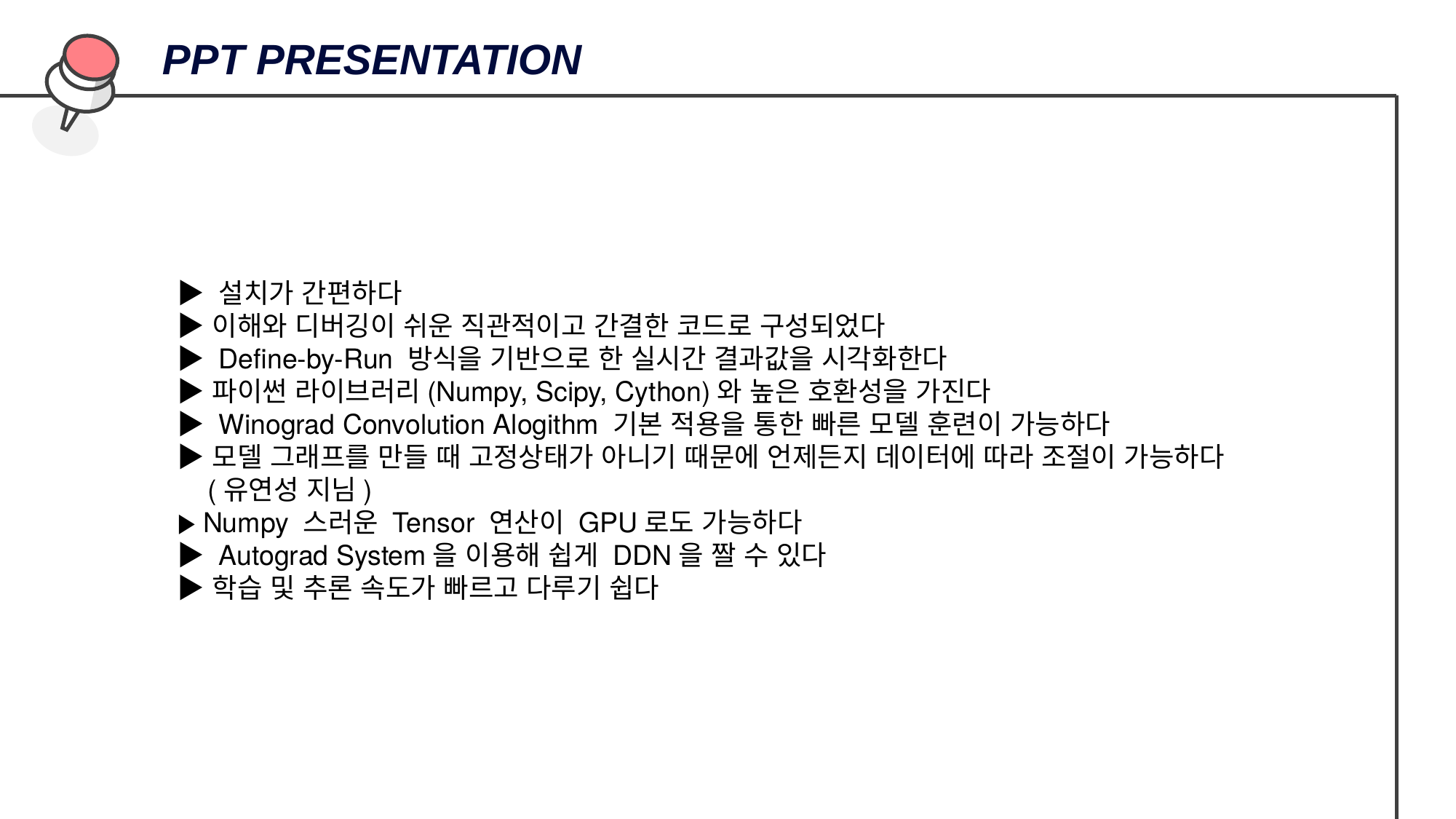

PPT PRESENTATION

  ▶ 설치가 간편하다
  ▶ 이해와 디버깅이 쉬운 직관적이고 간결한 코드로 구성되었다
  ▶ Define-by-Run 방식을 기반으로 한 실시간 결과값을 시각화한다
  ▶ 파이썬 라이브러리(Numpy, Scipy, Cython)와 높은 호환성을 가진다
  ▶ Winograd Convolution Alogithm 기본 적용을 통한 빠른 모델 훈련이 가능하다
  ▶ 모델 그래프를 만들 때 고정상태가 아니기 때문에 언제든지 데이터에 따라 조절이 가능하다
      (유연성 지님)
  ▶ Numpy 스러운 Tensor 연산이 GPU로도 가능하다
  ▶ Autograd System을 이용해 쉽게 DDN을 짤 수 있다
  ▶ 학습 및 추론 속도가 빠르고 다루기 쉽다